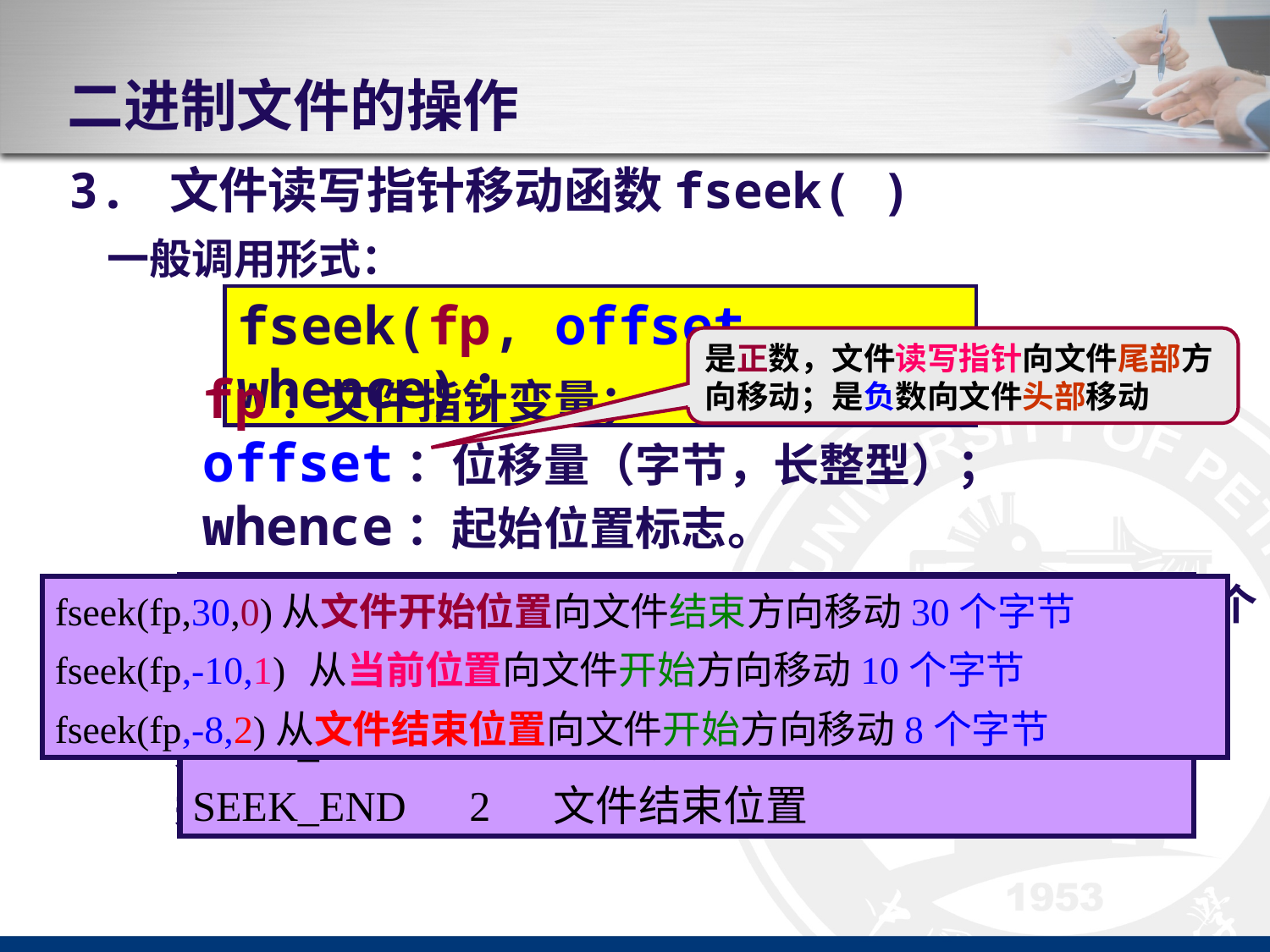

# 二进制文件的操作
  3. 文件读写指针移动函数fseek( )
一般调用形式：
fseek(fp, offset, whence)；
是正数，文件读写指针向文件尾部方向移动；是负数向文件头部移动
fp：文件指针变量；
offset：位移量（字节，长整型）；
whence：起始位置标志。
功能：将文件读写指针从whence标识的位置移动offset个字
      节,并将文件结束指示器清0。
      若移动成功，返回0；
      若移动失败，则返回非0值。

常量标识符     值     起始位置
SEEK_SET      0     文件开始位置
SEEK_CUR      1     文件读写指针当前位置
SEEK_END      2     文件结束位置
fseek(fp,30,0)从文件开始位置向文件结束方向移动30个字节
fseek(fp,-10,1)	从当前位置向文件开始方向移动10个字节
fseek(fp,-8,2)从文件结束位置向文件开始方向移动8个字节